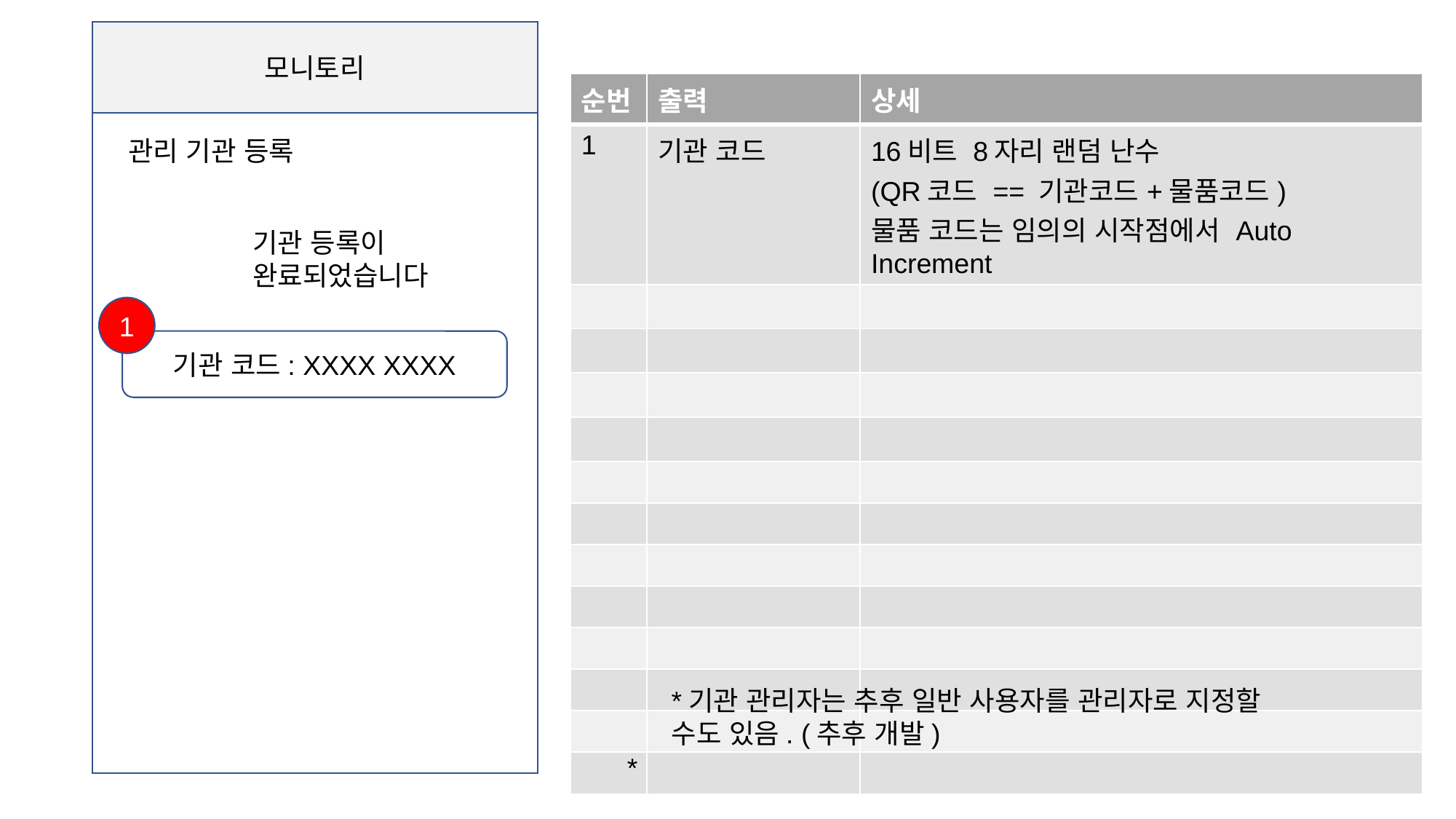

모니토리
| 순번 | 출력 | 상세 |
| --- | --- | --- |
| 1 | 기관 코드 | 16비트 8자리 랜덤 난수 (QR코드 == 기관코드+물품코드) 물품 코드는 임의의 시작점에서 Auto Increment |
|  |  |  |
|  |  |  |
|  |  |  |
|  |  |  |
|  |  |  |
|  |  |  |
|  |  |  |
|  |  |  |
|  |  |  |
|  |  |  |
|  |  |  |
|  |  |  |
관리 기관 등록
기관 등록이
완료되었습니다
1
기관 코드: XXXX XXXX
*기관 관리자는 추후 일반 사용자를 관리자로 지정할
수도 있음. (추후 개발)
*